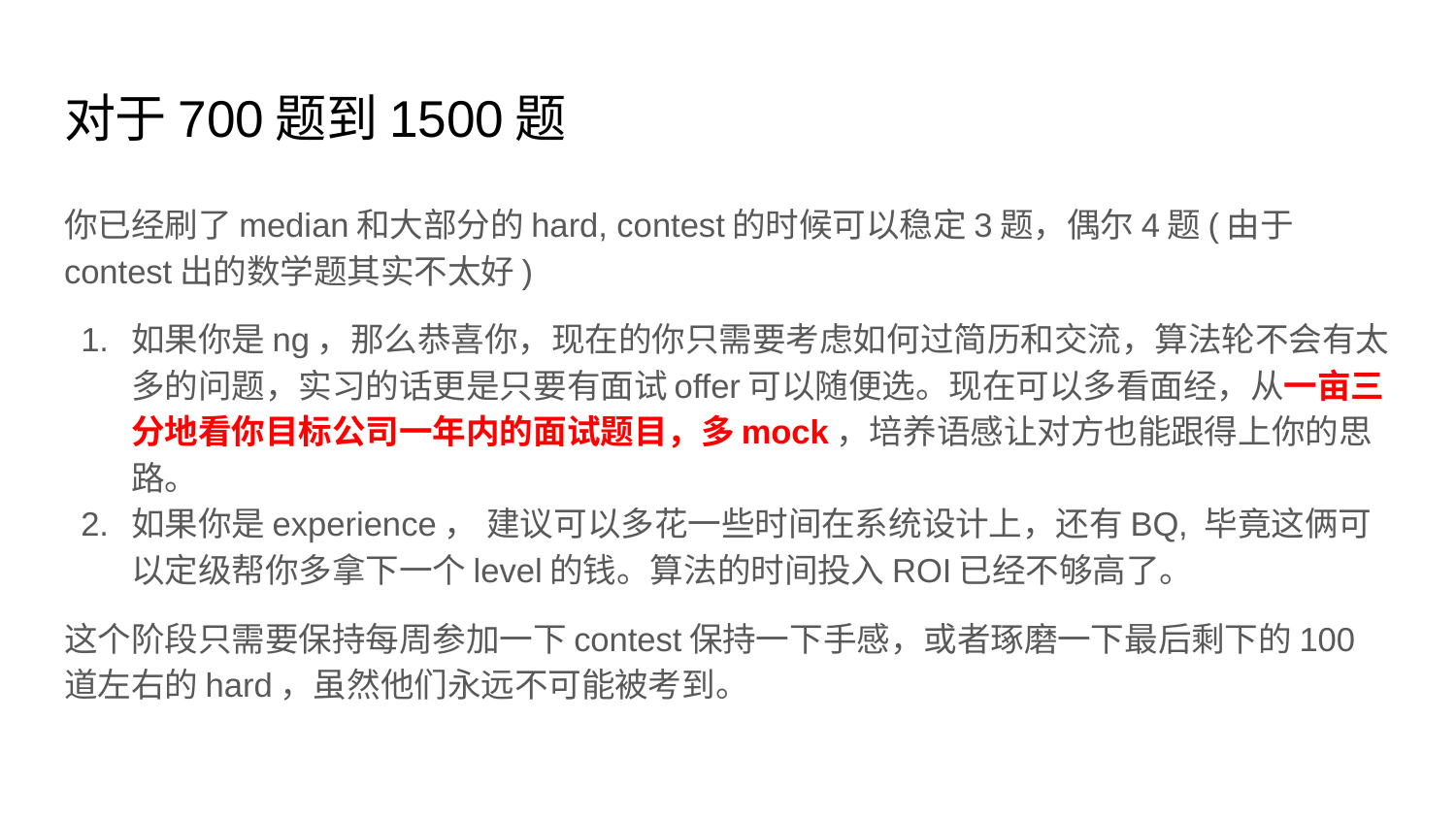

# 对于700题到1500题
你已经刷了median和大部分的hard, contest的时候可以稳定3题，偶尔4题(由于contest出的数学题其实不太好)
如果你是ng，那么恭喜你，现在的你只需要考虑如何过简历和交流，算法轮不会有太多的问题，实习的话更是只要有面试offer可以随便选。现在可以多看面经，从一亩三分地看你目标公司一年内的面试题目，多mock，培养语感让对方也能跟得上你的思路。
如果你是experience， 建议可以多花一些时间在系统设计上，还有BQ, 毕竟这俩可以定级帮你多拿下一个level的钱。算法的时间投入ROI已经不够高了。
这个阶段只需要保持每周参加一下contest保持一下手感，或者琢磨一下最后剩下的100道左右的hard，虽然他们永远不可能被考到。